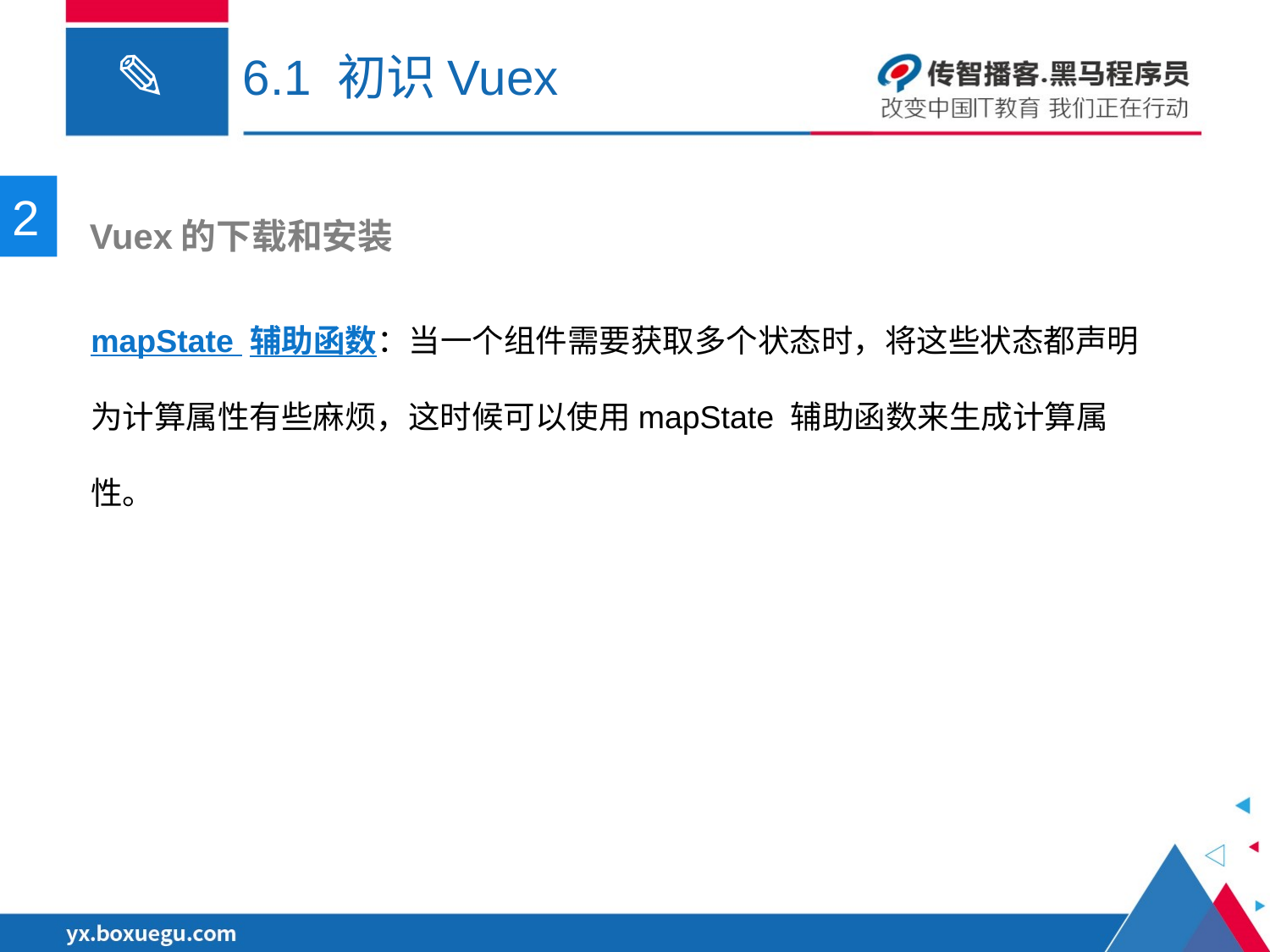

# 6.1 初识Vuex

2
  Vuex的下载和安装
mapState 辅助函数：当一个组件需要获取多个状态时，将这些状态都声明为计算属性有些麻烦，这时候可以使用mapState 辅助函数来生成计算属性。